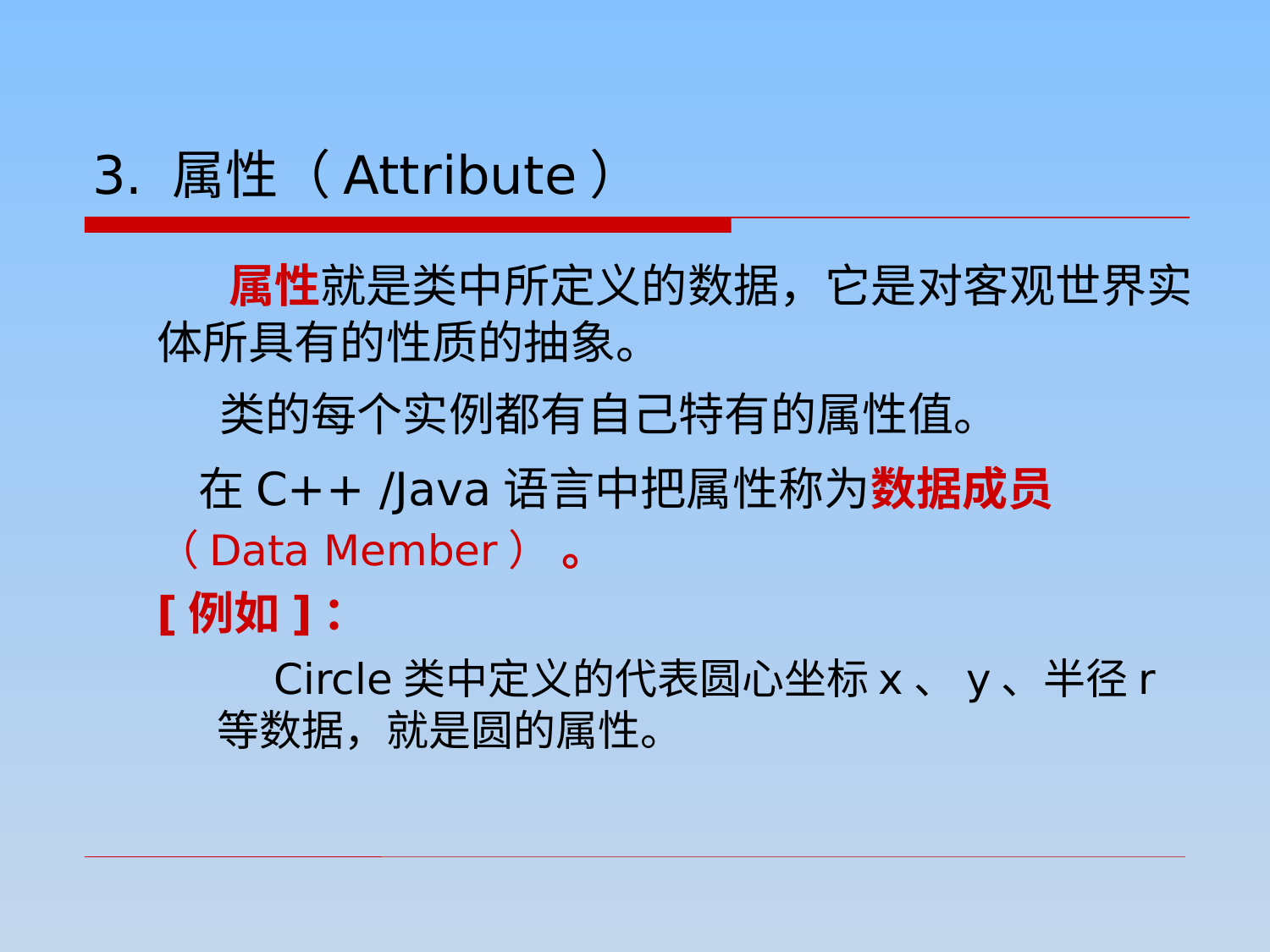

3. 属性（Attribute）
	     属性就是类中所定义的数据，它是对客观世界实体所具有的性质的抽象。
	     类的每个实例都有自己特有的属性值。
        在C++ /Java语言中把属性称为数据成员（Data Member） 。
	[例如]：
        Circle类中定义的代表圆心坐标x、y、半径r等数据，就是圆的属性。